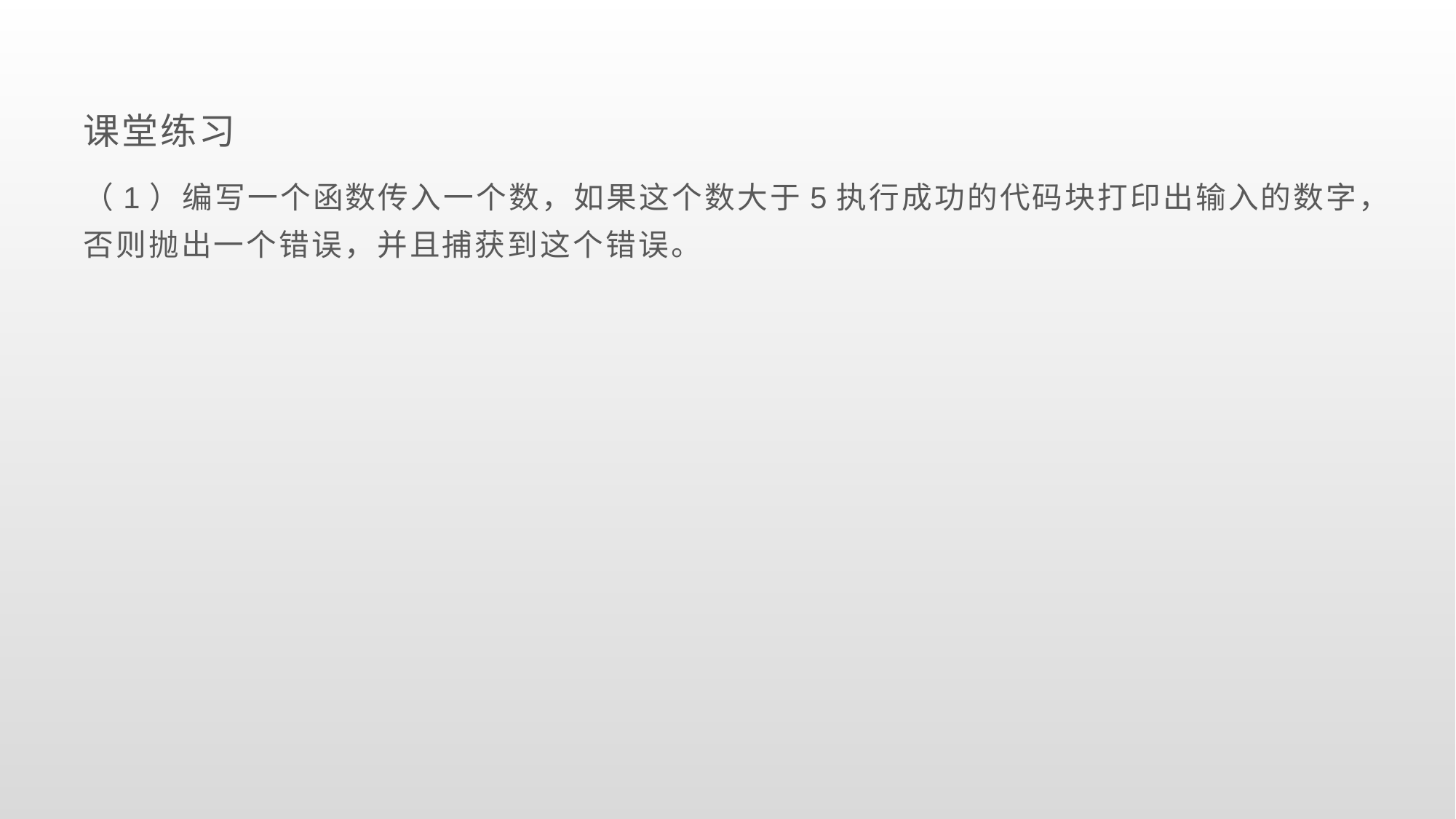

课堂练习
（1）编写一个函数传入一个数，如果这个数大于5执行成功的代码块打印出输入的数字，否则抛出一个错误，并且捕获到这个错误。